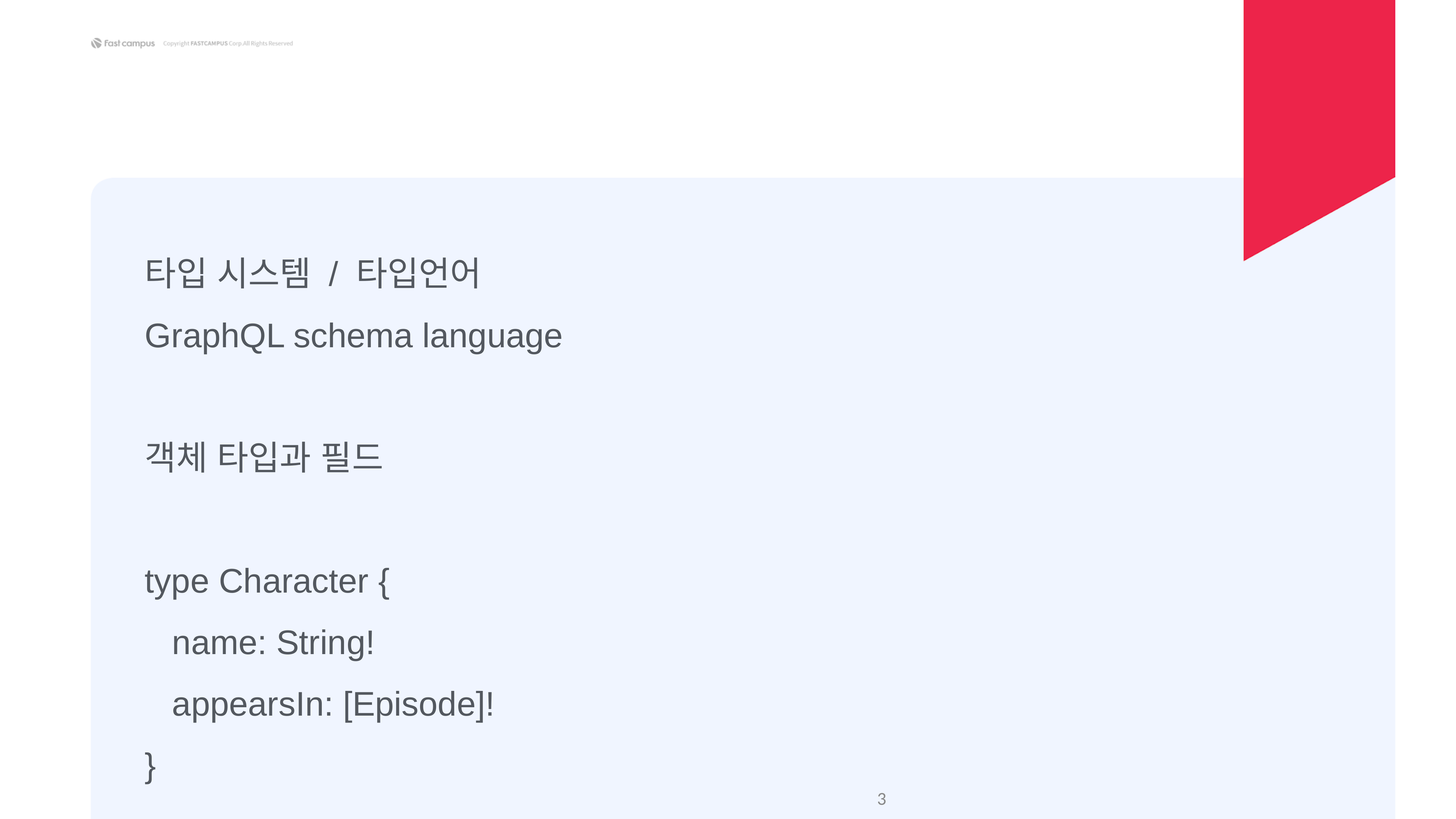

타입 시스템 / 타입언어
GraphQL schema language

객체 타입과 필드

type Character {
name: String!
appearsIn: [Episode]!
}
3